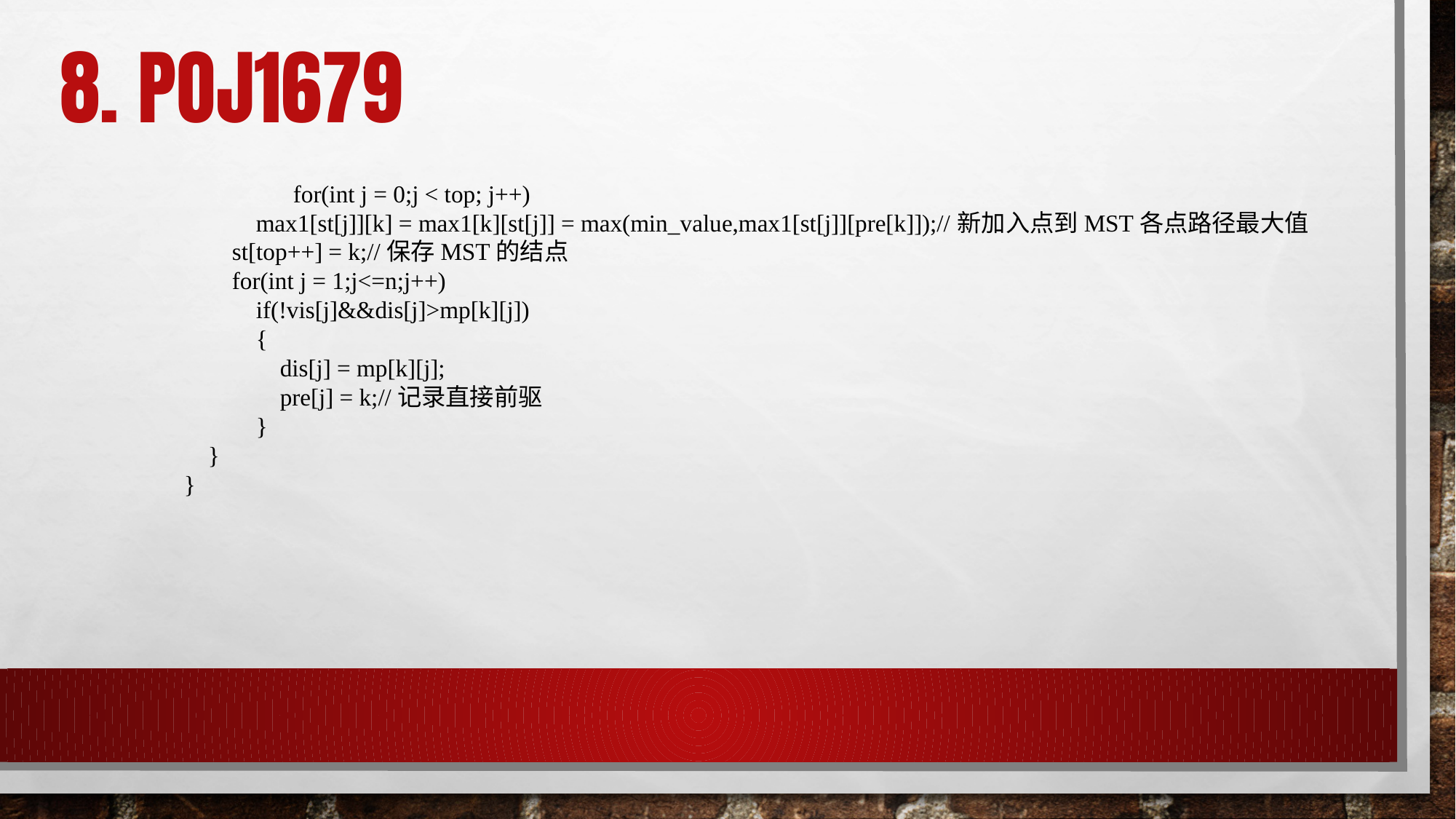

# 8. poj1679
	for(int j = 0;j < top; j++)
            max1[st[j]][k] = max1[k][st[j]] = max(min_value,max1[st[j]][pre[k]]);//新加入点到MST各点路径最大值
        st[top++] = k;//保存MST的结点
        for(int j = 1;j<=n;j++)
            if(!vis[j]&&dis[j]>mp[k][j])
            {
                dis[j] = mp[k][j];
                pre[j] = k;//记录直接前驱
            }
    }
}